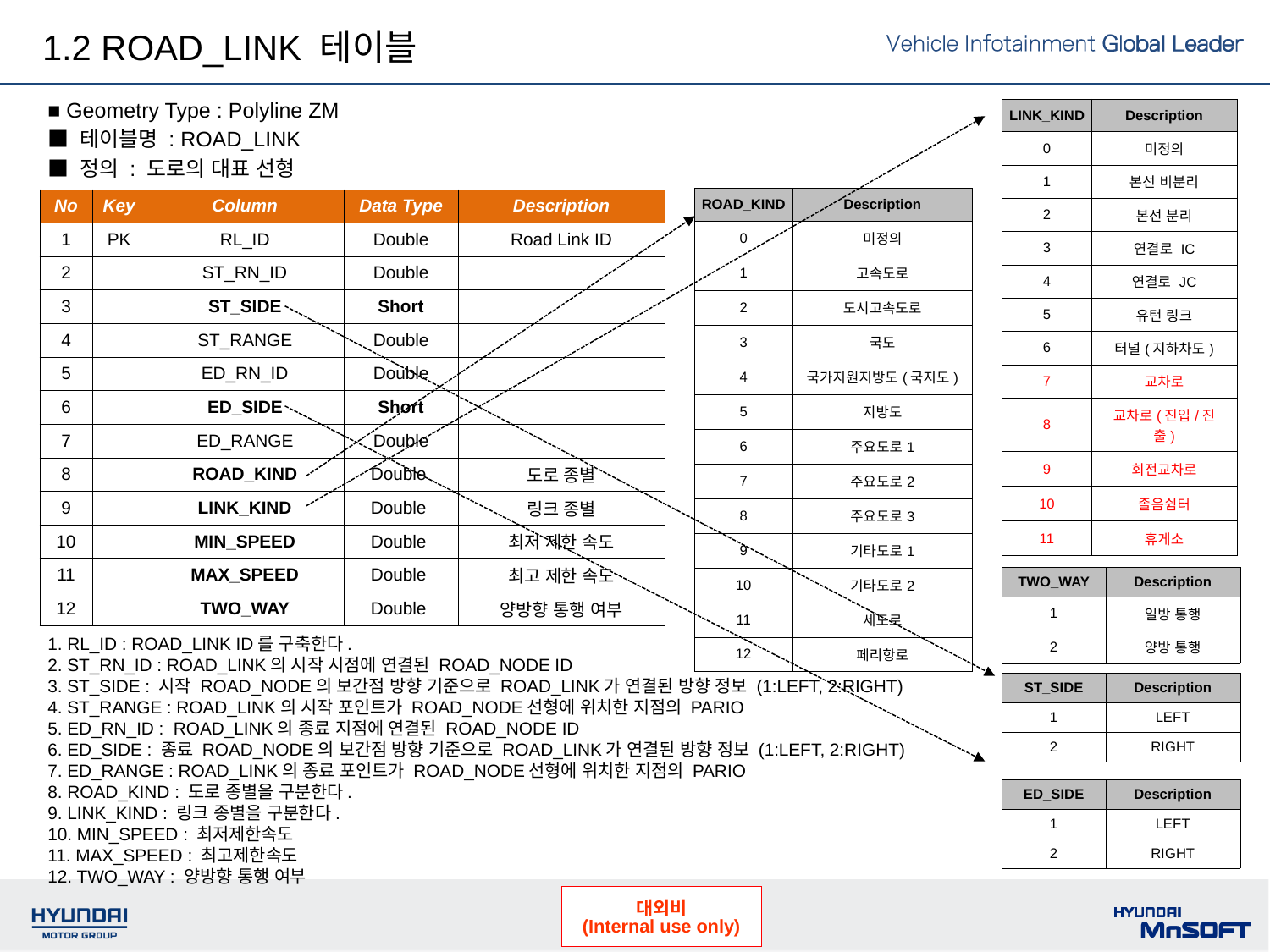

1.2 ROAD_LINK 테이블
■ Geometry Type : Polyline ZM
■ 테이블명 : ROAD_LINK
■ 정의 : 도로의 대표 선형
| LINK\_KIND | Description |
| --- | --- |
| 0 | 미정의 |
| 1 | 본선 비분리 |
| 2 | 본선 분리 |
| 3 | 연결로 IC |
| 4 | 연결로 JC |
| 5 | 유턴 링크 |
| 6 | 터널(지하차도) |
| 7 | 교차로 |
| 8 | 교차로(진입/진출) |
| 9 | 회전교차로 |
| 10 | 졸음쉼터 |
| 11 | 휴게소 |
| ROAD\_KIND | Description |
| --- | --- |
| 0 | 미정의 |
| 1 | 고속도로 |
| 2 | 도시고속도로 |
| 3 | 국도 |
| 4 | 국가지원지방도(국지도) |
| 5 | 지방도 |
| 6 | 주요도로1 |
| 7 | 주요도로2 |
| 8 | 주요도로3 |
| 9 | 기타도로1 |
| 10 | 기타도로2 |
| 11 | 세도로 |
| 12 | 페리항로 |
| No | Key | Column | Data Type | Description |
| --- | --- | --- | --- | --- |
| 1 | PK | RL\_ID | Double | Road Link ID |
| 2 |  | ST\_RN\_ID | Double |  |
| 3 |  | ST\_SIDE | Short |  |
| 4 |  | ST\_RANGE | Double |  |
| 5 |  | ED\_RN\_ID | Double |  |
| 6 |  | ED\_SIDE | Short |  |
| 7 |  | ED\_RANGE | Double |  |
| 8 |  | ROAD\_KIND | Double | 도로 종별 |
| 9 |  | LINK\_KIND | Double | 링크 종별 |
| 10 |  | MIN\_SPEED | Double | 최저 제한 속도 |
| 11 |  | MAX\_SPEED | Double | 최고 제한 속도 |
| 12 |  | TWO\_WAY | Double | 양방향 통행 여부 |
| TWO\_WAY | Description |
| --- | --- |
| 1 | 일방 통행 |
| 2 | 양방 통행 |
1. RL_ID : ROAD_LINK ID를 구축한다.
2. ST_RN_ID : ROAD_LINK의 시작 시점에 연결된 ROAD_NODE ID
3. ST_SIDE : 시작 ROAD_NODE의 보간점 방향 기준으로 ROAD_LINK가 연결된 방향 정보 (1:LEFT, 2:RIGHT)
4. ST_RANGE : ROAD_LINK의 시작 포인트가 ROAD_NODE선형에 위치한 지점의 PARIO
5. ED_RN_ID :  ROAD_LINK의 종료 지점에 연결된 ROAD_NODE ID
6. ED_SIDE : 종료 ROAD_NODE의 보간점 방향 기준으로 ROAD_LINK가 연결된 방향 정보 (1:LEFT, 2:RIGHT)
7. ED_RANGE : ROAD_LINK의 종료 포인트가 ROAD_NODE선형에 위치한 지점의 PARIO
8. ROAD_KIND : 도로 종별을 구분한다.
9. LINK_KIND : 링크 종별을 구분한다.
10. MIN_SPEED : 최저제한속도
11. MAX_SPEED : 최고제한속도
12. TWO_WAY : 양방향 통행 여부
| ST\_SIDE | Description |
| --- | --- |
| 1 | LEFT |
| 2 | RIGHT |
| ED\_SIDE | Description |
| --- | --- |
| 1 | LEFT |
| 2 | RIGHT |